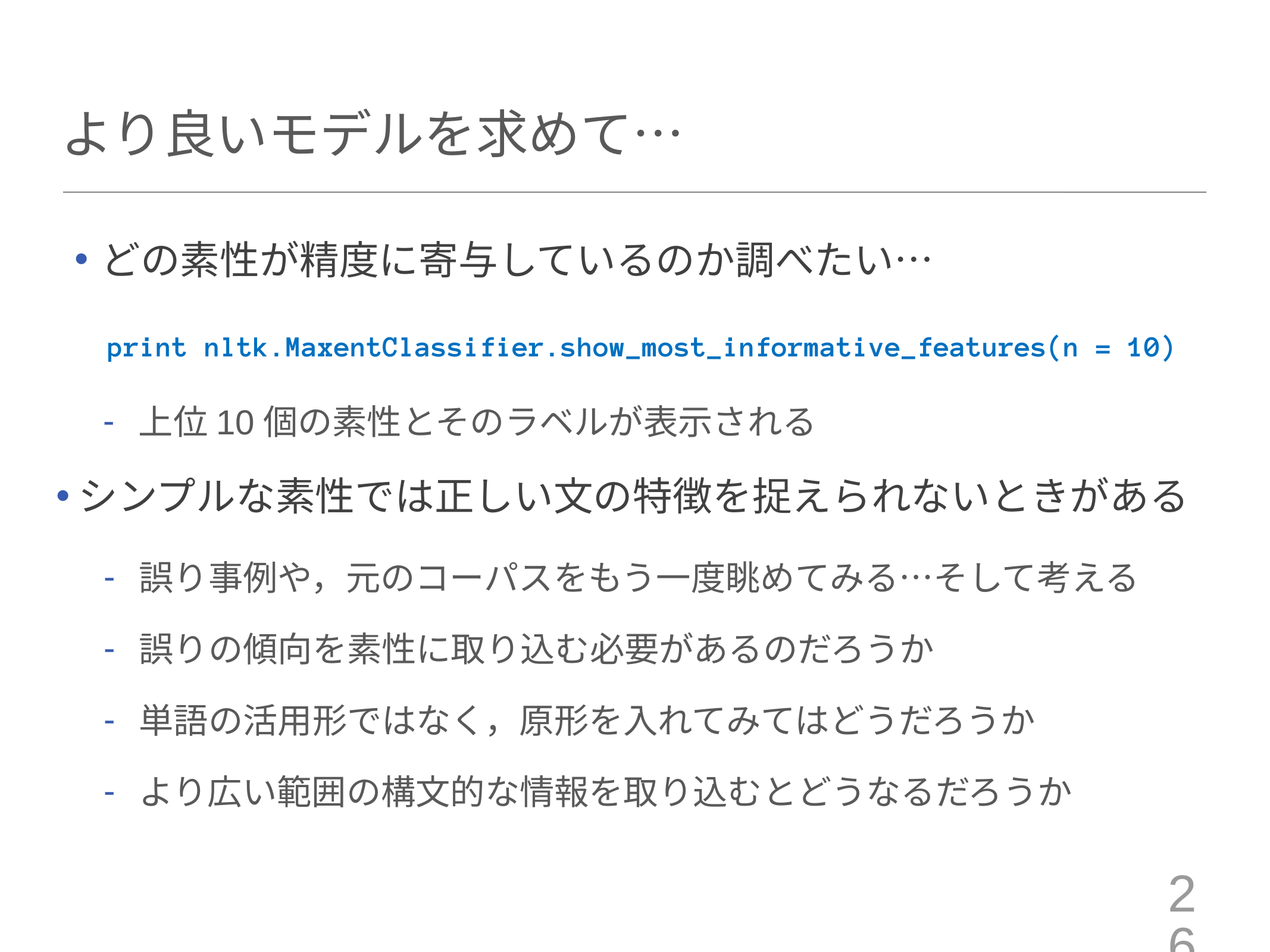

# より良いモデルを求めて…
どの素性が精度に寄与しているのか調べたい…
print nltk.MaxentClassifier.show_most_informative_features(n = 10)
上位10個の素性とそのラベルが表示される
シンプルな素性では正しい文の特徴を捉えられないときがある
誤り事例や，元のコーパスをもう一度眺めてみる…そして考える
誤りの傾向を素性に取り込む必要があるのだろうか
単語の活用形ではなく，原形を入れてみてはどうだろうか
より広い範囲の構文的な情報を取り込むとどうなるだろうか
26